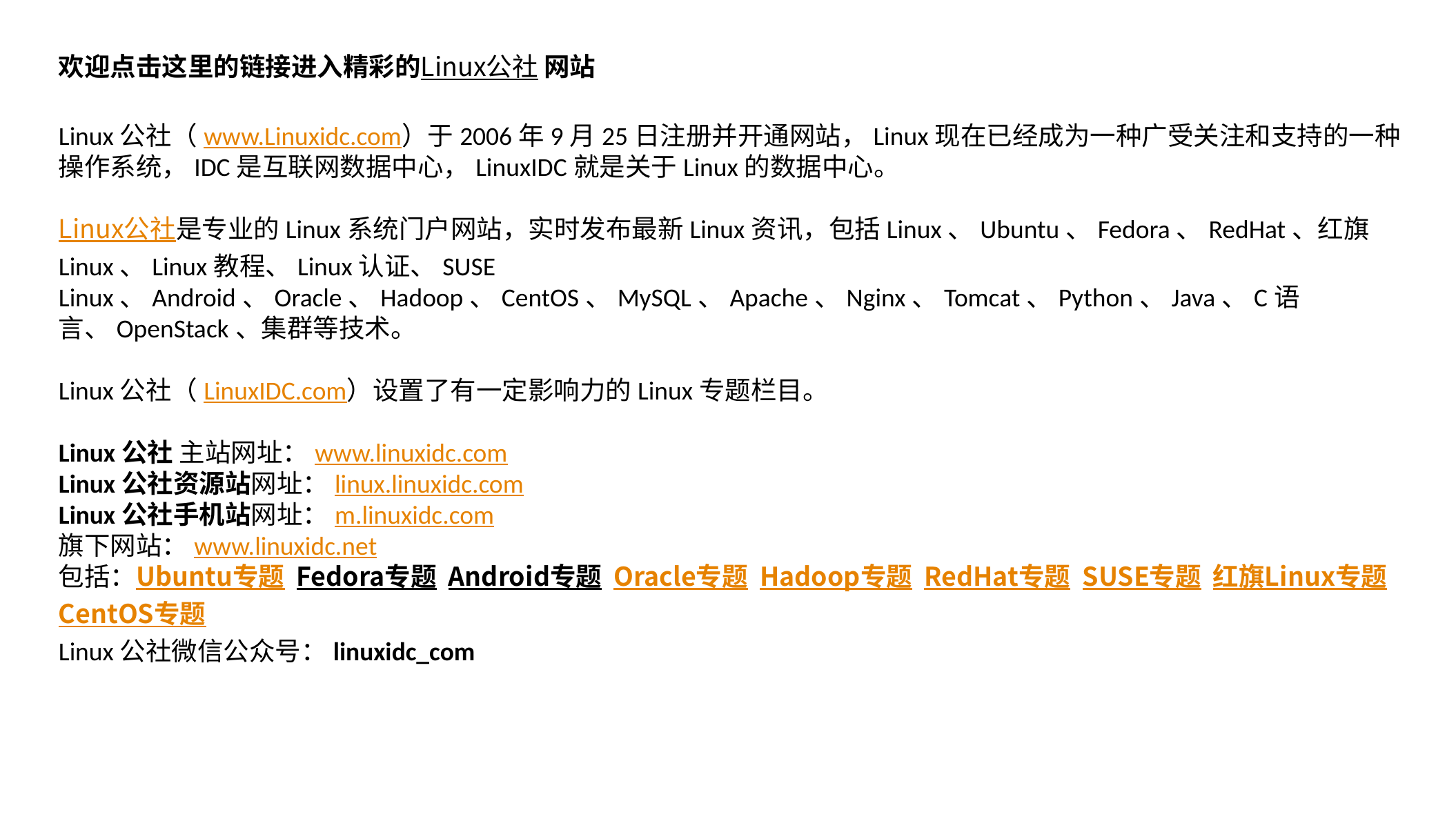

欢迎点击这里的链接进入精彩的Linux公社 网站

Linux公社（www.Linuxidc.com）于2006年9月25日注册并开通网站，Linux现在已经成为一种广受关注和支持的一种操作系统，IDC是互联网数据中心，LinuxIDC就是关于Linux的数据中心。

Linux公社是专业的Linux系统门户网站，实时发布最新Linux资讯，包括Linux、Ubuntu、Fedora、RedHat、红旗Linux、Linux教程、Linux认证、SUSE Linux、Android、Oracle、Hadoop、CentOS、MySQL、Apache、Nginx、Tomcat、Python、Java、C语言、OpenStack、集群等技术。

Linux公社（LinuxIDC.com）设置了有一定影响力的Linux专题栏目。

Linux公社 主站网址：www.linuxidc.com
Linux公社资源站网址：linux.linuxidc.com
Linux公社手机站网址：m.linuxidc.com
旗下网站：www.linuxidc.net
包括：Ubuntu专题  Fedora专题  Android专题  Oracle专题  Hadoop专题  RedHat专题  SUSE专题  红旗Linux专题 CentOS专题
Linux公社微信公众号：linuxidc_com